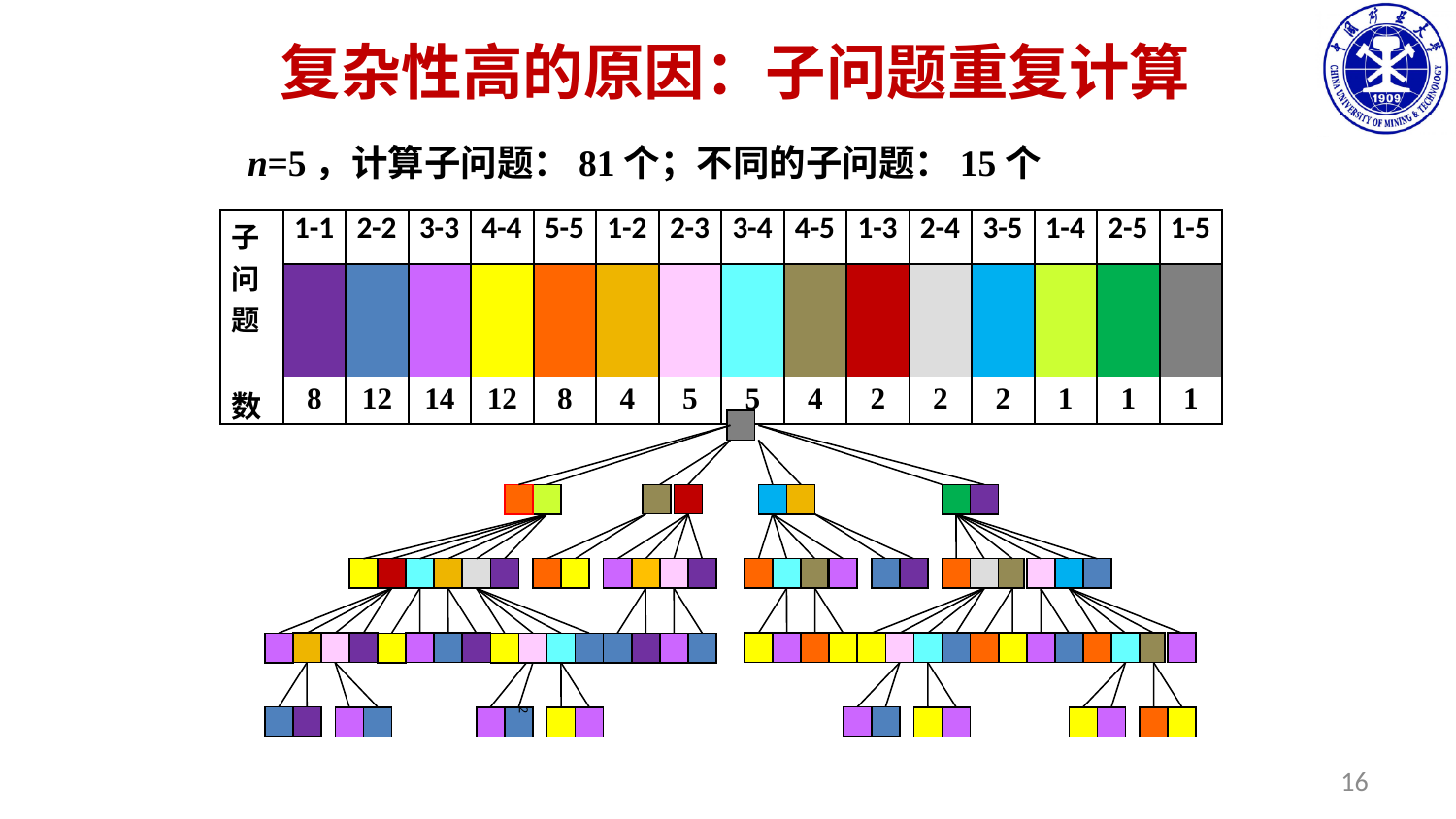

# 复杂性高的原因：子问题重复计算

2

n=5，计算子问题：81个；不同的子问题：15个
| 子问题 | 1-1 | 2-2 | 3-3 | 4-4 | 5-5 | 1-2 | 2-3 | 3-4 | 4-5 | 1-3 | 2-4 | 3-5 | 1-4 | 2-5 | 1-5 |
| --- | --- | --- | --- | --- | --- | --- | --- | --- | --- | --- | --- | --- | --- | --- | --- |
|  |  |  |  |  |  |  |  |  |  |  |  |  |  |  |  |
| 数 | 8 | 12 | 14 | 12 | 8 | 4 | 5 | 5 | 4 | 2 | 2 | 2 | 1 | 1 | 1 |

16